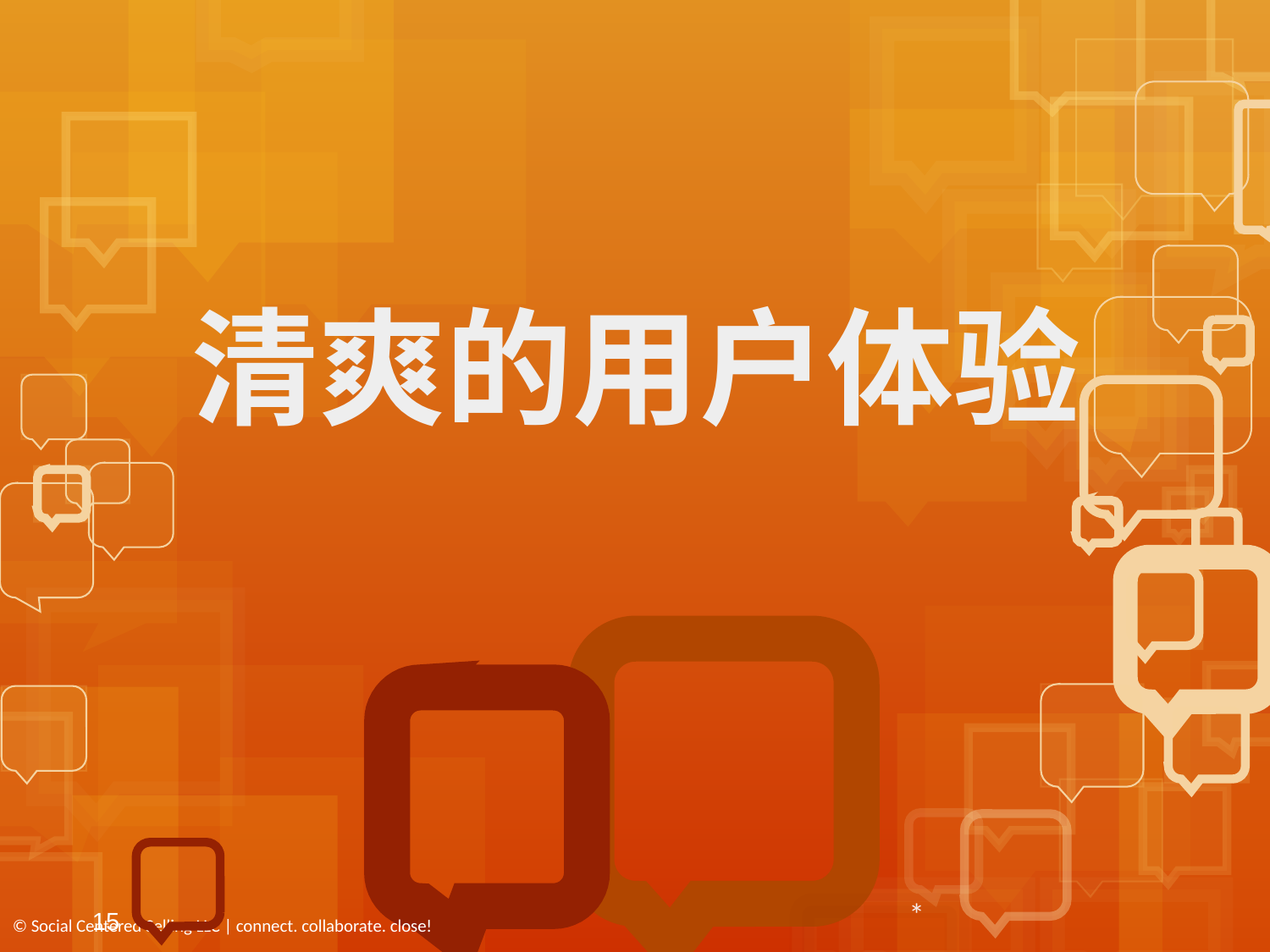

# 清爽的用户体验

© Social Centered Selling LLC | connect. collaborate. close!
15
*